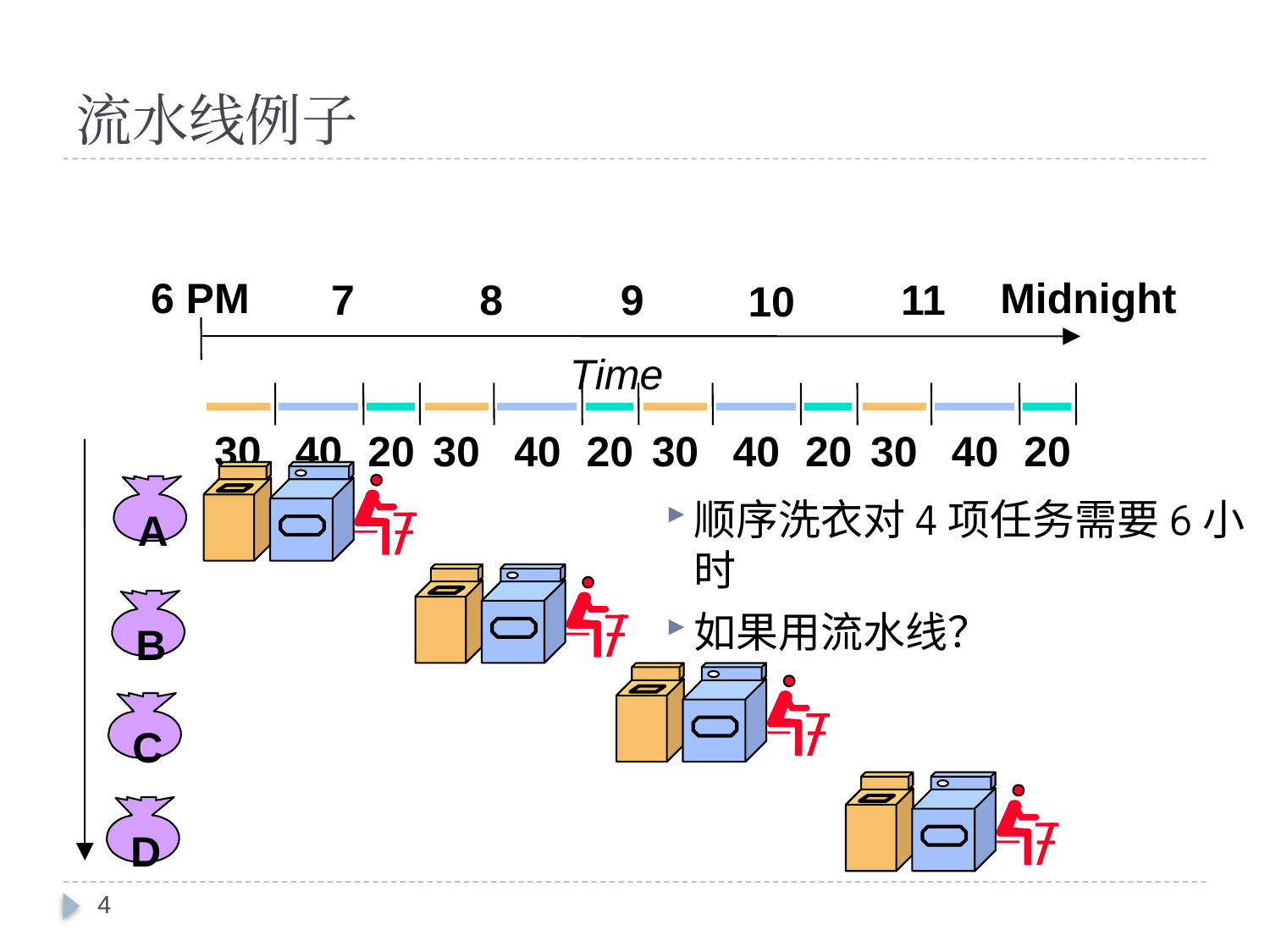

# 流水线例子
6 PM
Midnight
7
8
9
11
10

Time

30
40
20
30
40
20
30
40
20
30
40
20

A
顺序洗衣对4项任务需要6小时
如果用流水线？

B

C

D
4